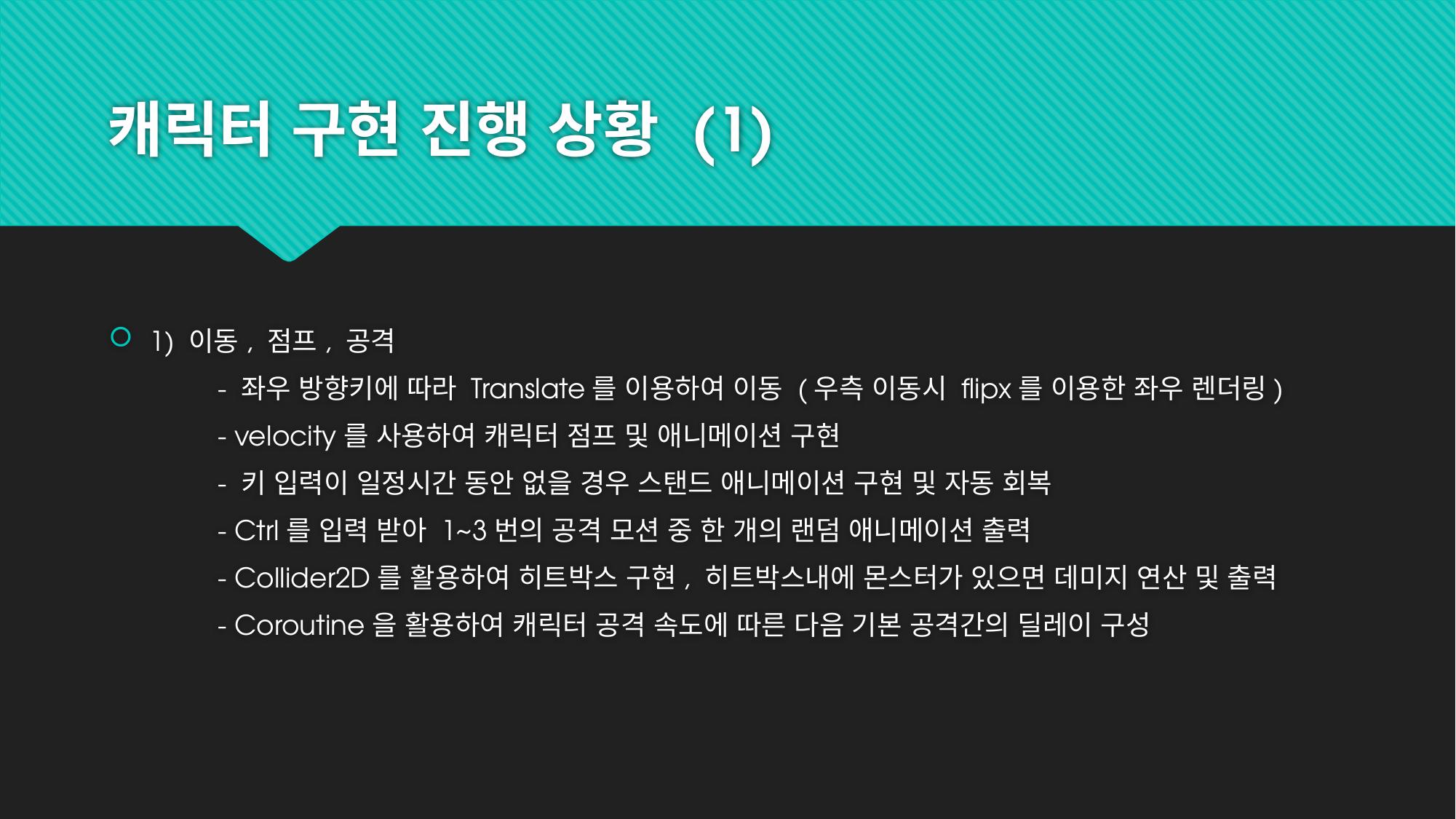

# 캐릭터 구현 진행 상황 (1)
1) 이동, 점프, 공격
	- 좌우 방향키에 따라 Translate를 이용하여 이동 (우측 이동시 flipx를 이용한 좌우 렌더링)
	- velocity를 사용하여 캐릭터 점프 및 애니메이션 구현
	- 키 입력이 일정시간 동안 없을 경우 스탠드 애니메이션 구현 및 자동 회복
	- Ctrl를 입력 받아 1~3번의 공격 모션 중 한 개의 랜덤 애니메이션 출력
	- Collider2D를 활용하여 히트박스 구현, 히트박스내에 몬스터가 있으면 데미지 연산 및 출력
	- Coroutine을 활용하여 캐릭터 공격 속도에 따른 다음 기본 공격간의 딜레이 구성